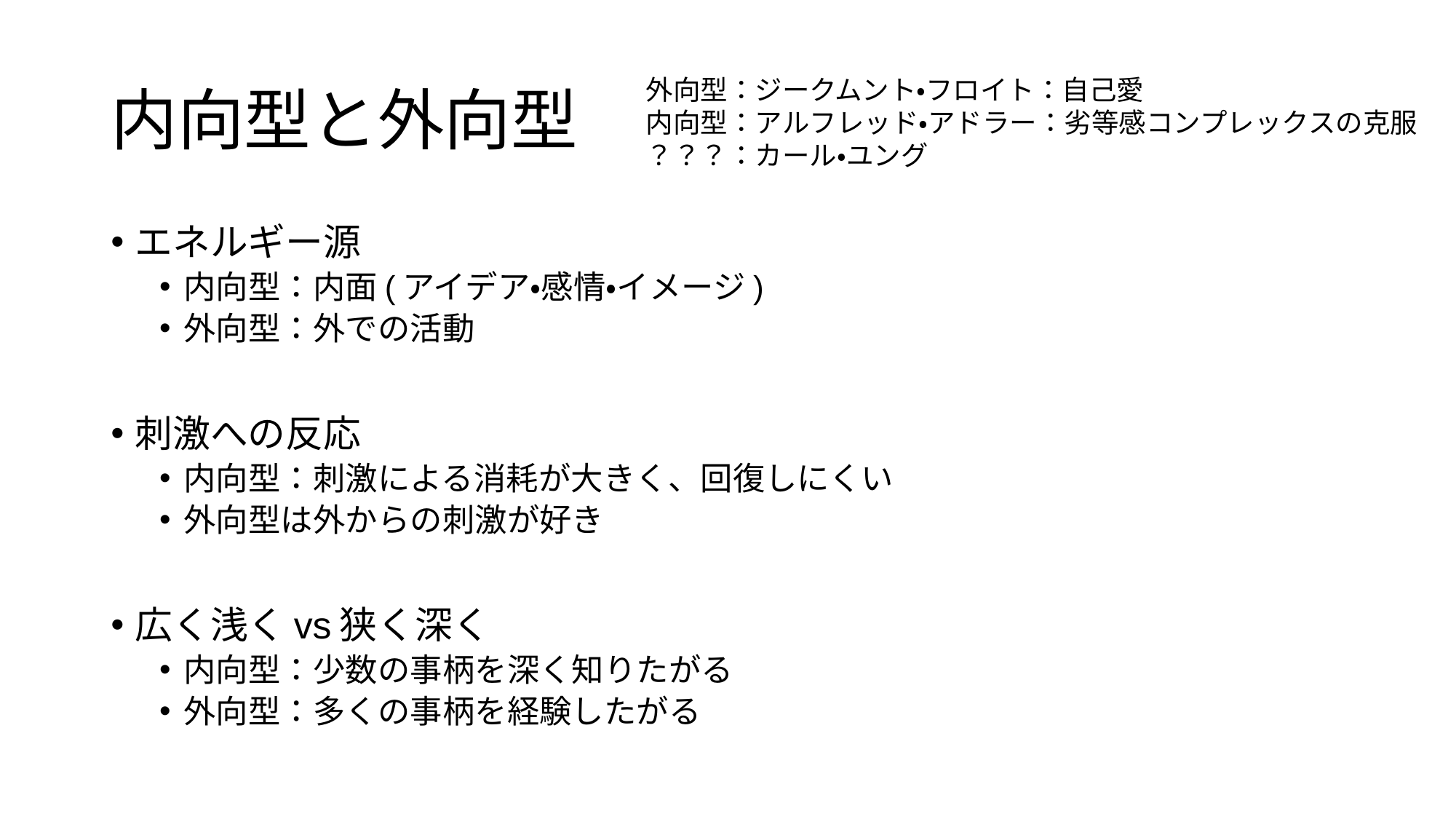

# 内向型と外向型
外向型：ジークムント・フロイト：自己愛
内向型：アルフレッド・アドラー：劣等感コンプレックスの克服
？？？：カール・ユング
エネルギー源
内向型：内面(アイデア・感情・イメージ)
外向型：外での活動

刺激への反応
内向型：刺激による消耗が大きく、回復しにくい
外向型は外からの刺激が好き

広く浅くvs狭く深く
内向型：少数の事柄を深く知りたがる
外向型：多くの事柄を経験したがる